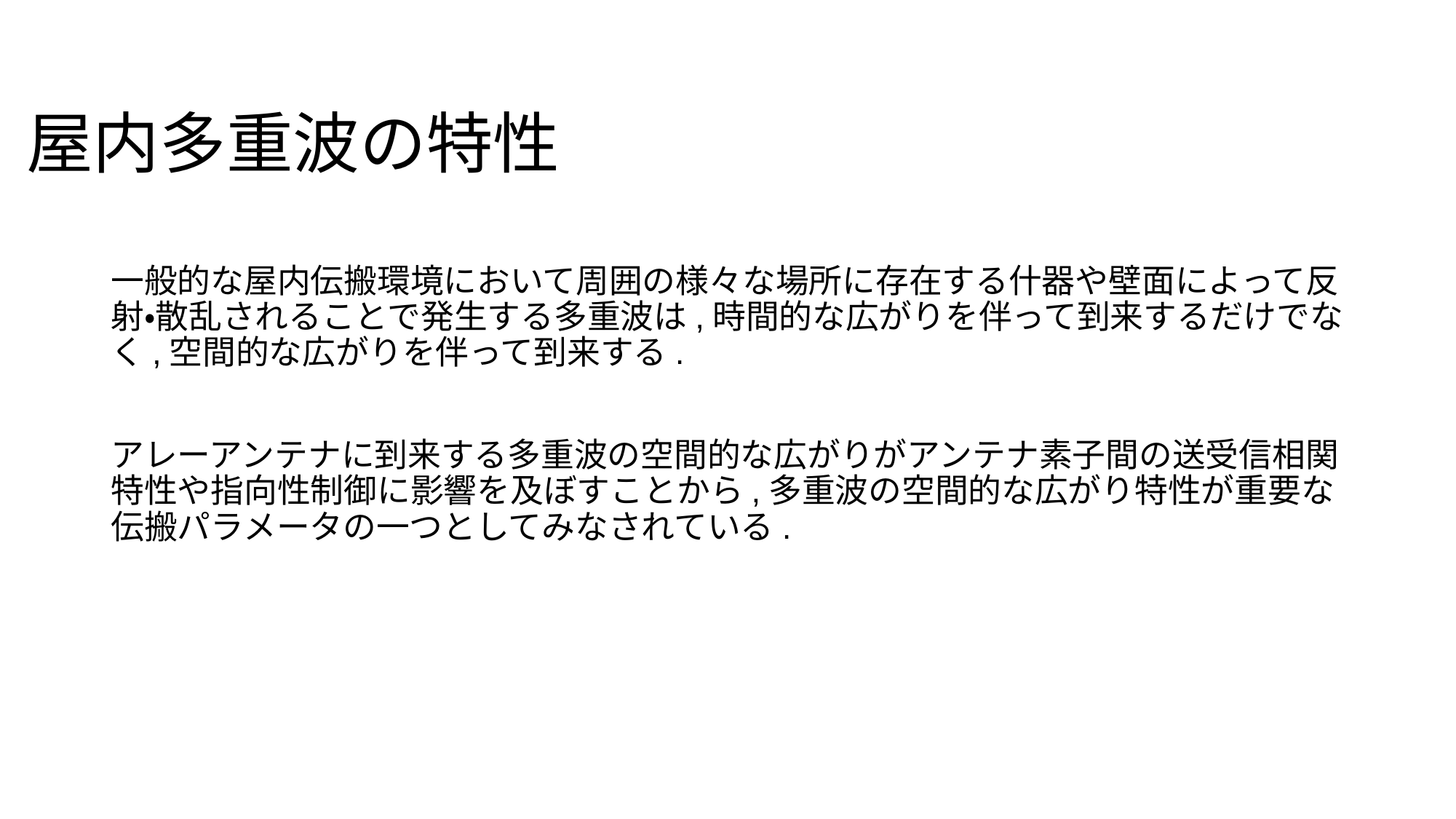

# 屋内多重波の特性
一般的な屋内伝搬環境において周囲の様々な場所に存在する什器や壁面によって反射・散乱されることで発生する多重波は,時間的な広がりを伴って到来するだけでなく,空間的な広がりを伴って到来する.

アレーアンテナに到来する多重波の空間的な広がりがアンテナ素子間の送受信相関特性や指向性制御に影響を及ぼすことから,多重波の空間的な広がり特性が重要な伝搬パラメータの一つとしてみなされている.